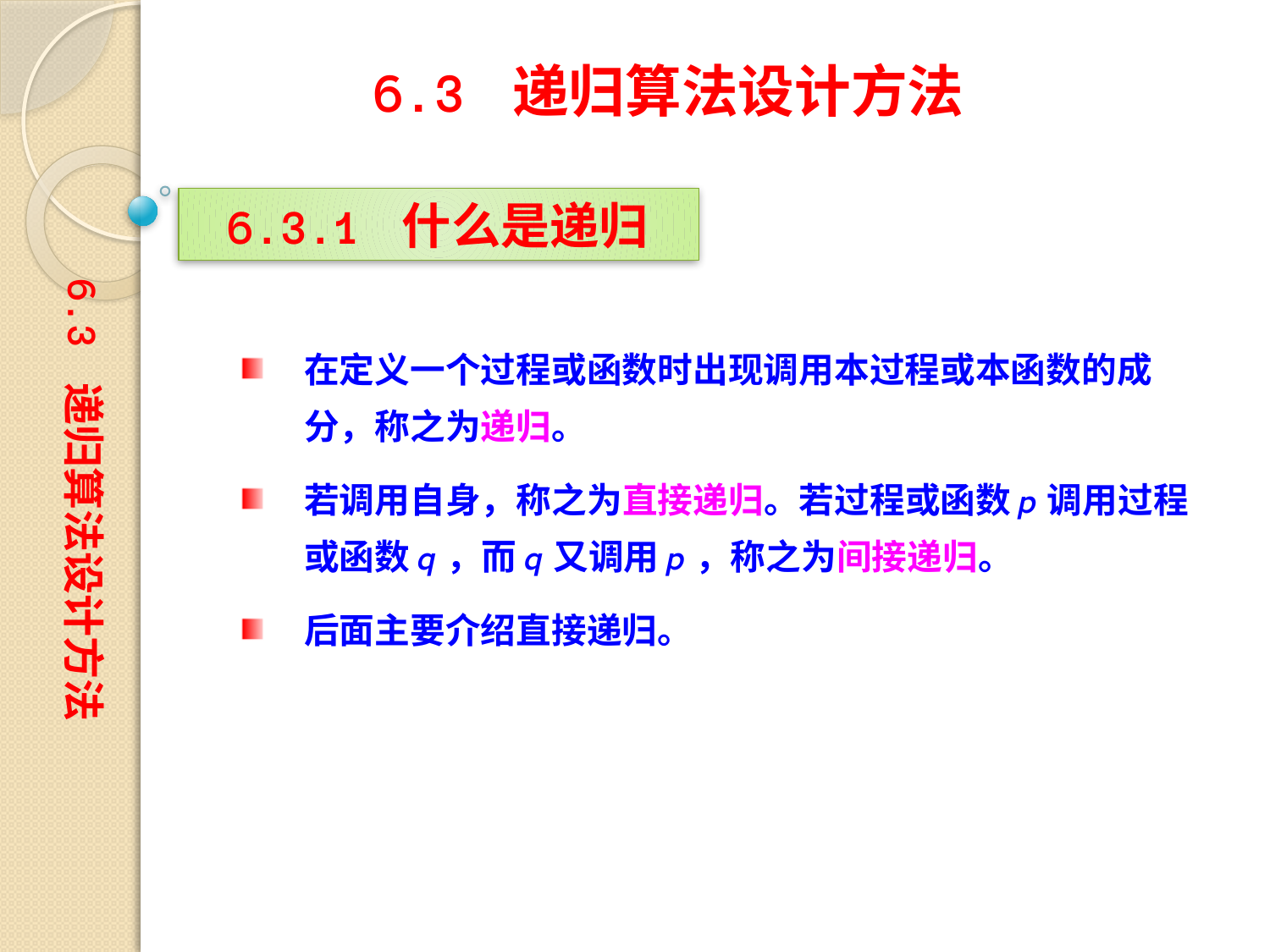

6.3 递归算法设计方法
6.3.1 什么是递归
6.3 递归算法设计方法
在定义一个过程或函数时出现调用本过程或本函数的成分，称之为递归。
若调用自身，称之为直接递归。若过程或函数p调用过程或函数q，而q又调用p，称之为间接递归。
后面主要介绍直接递归。